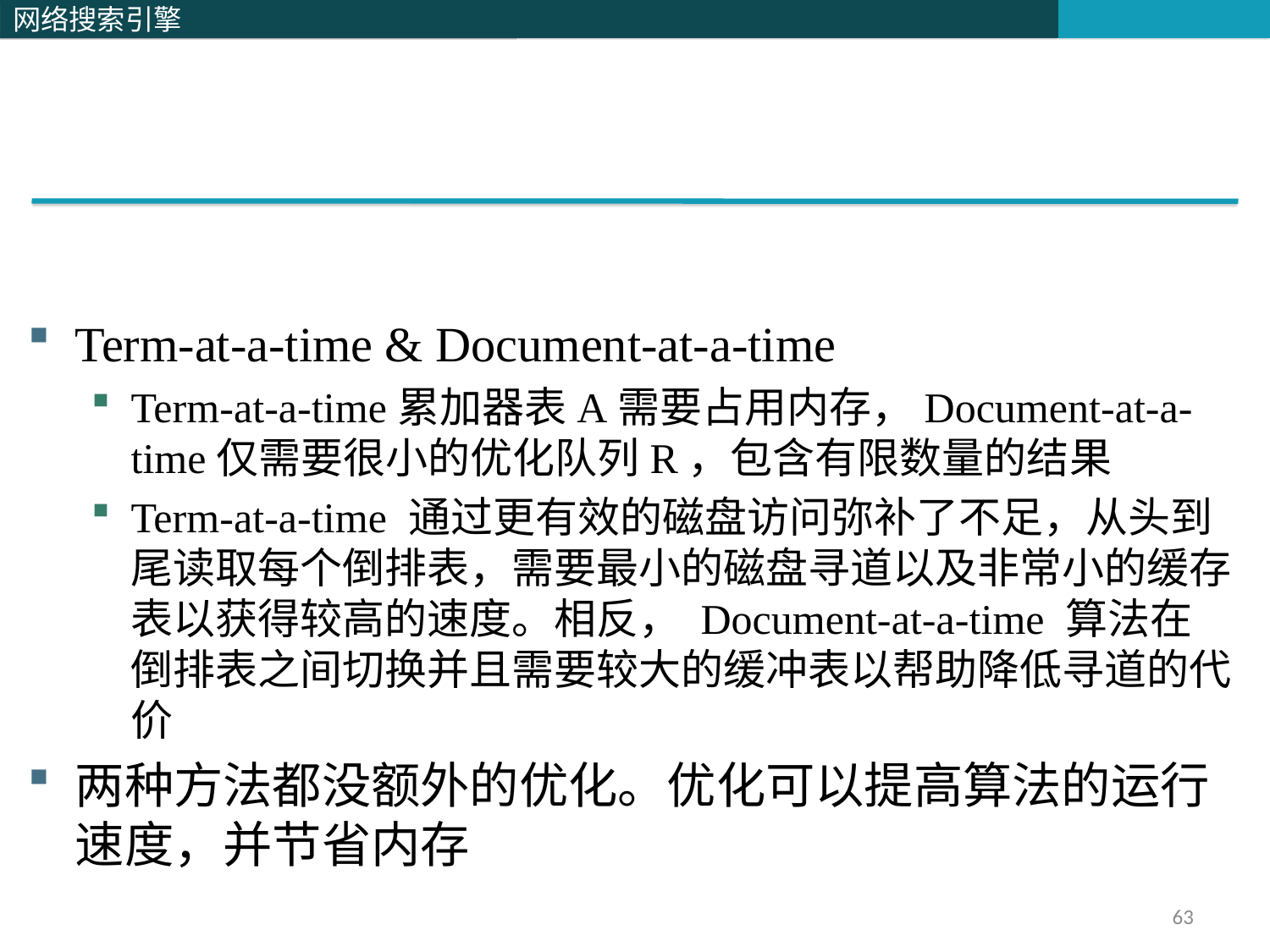

Term-at-a-time & Document-at-a-time
Term-at-a-time累加器表A需要占用内存，Document-at-a-time仅需要很小的优化队列R，包含有限数量的结果
Term-at-a-time 通过更有效的磁盘访问弥补了不足，从头到尾读取每个倒排表，需要最小的磁盘寻道以及非常小的缓存表以获得较高的速度。相反， Document-at-a-time 算法在倒排表之间切换并且需要较大的缓冲表以帮助降低寻道的代价
两种方法都没额外的优化。优化可以提高算法的运行速度，并节省内存
63